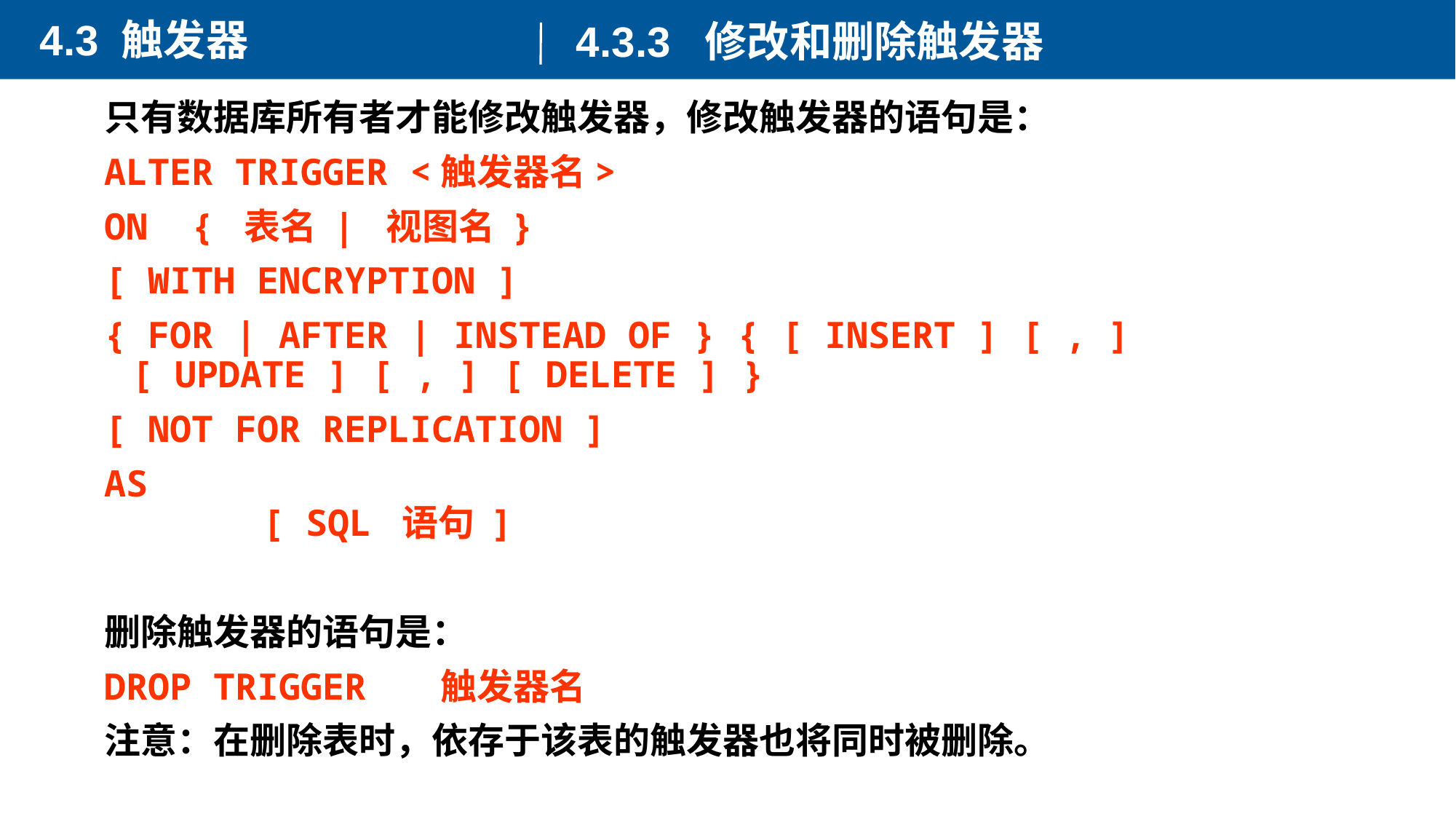

4.3 触发器
4.3.3  修改和删除触发器
只有数据库所有者才能修改触发器，修改触发器的语句是：
ALTER TRIGGER <触发器名>
ON  { 表名 | 视图名 }
[ WITH ENCRYPTION ]
{ FOR | AFTER | INSTEAD OF } { [ INSERT ] [ , ] [ UPDATE ] [ , ] [ DELETE ] }
[ NOT FOR REPLICATION ]
AS
      [ SQL 语句 ]

删除触发器的语句是：
DROP TRIGGER   触发器名
注意：在删除表时，依存于该表的触发器也将同时被删除。